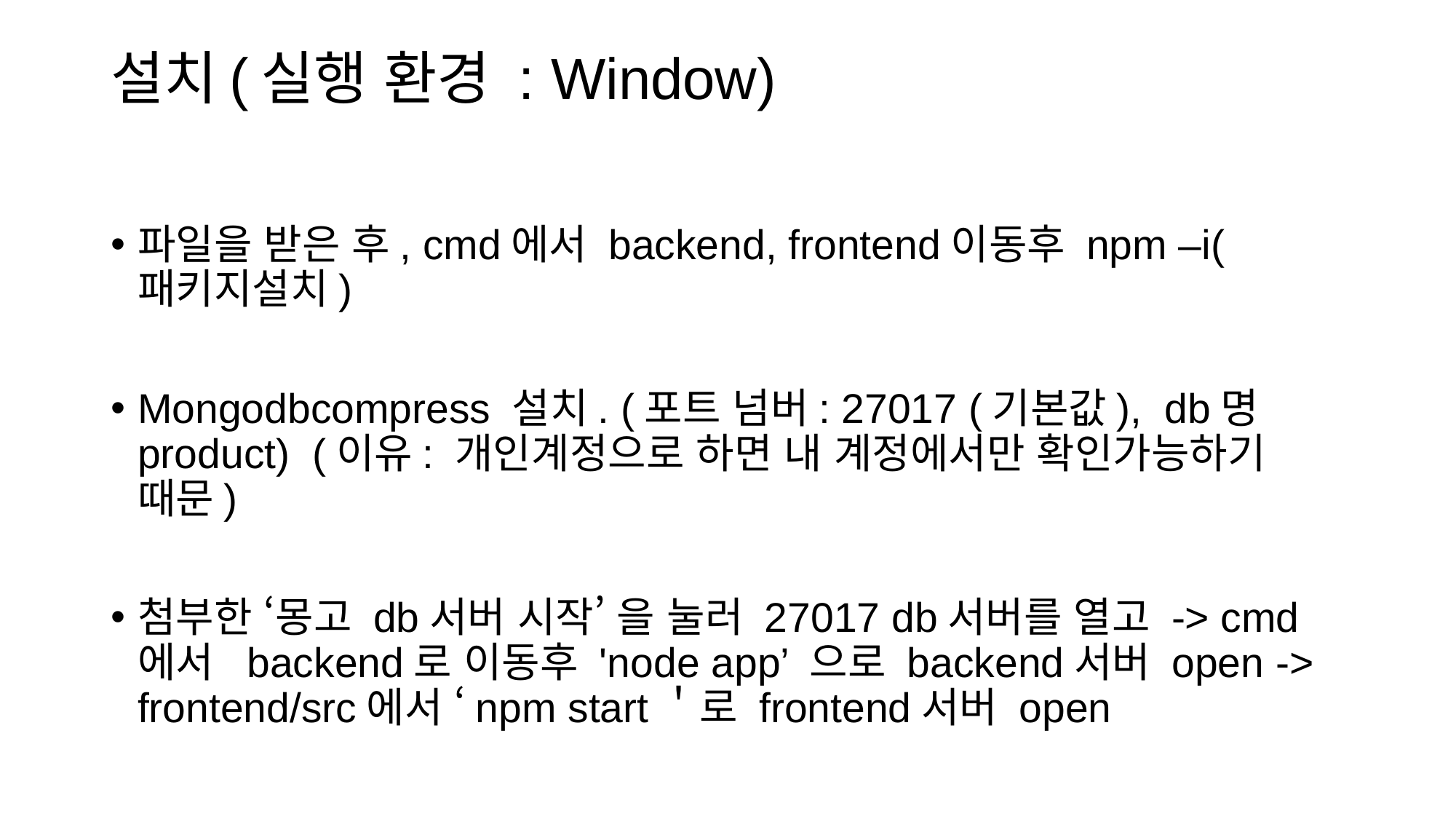

# 설치(실행 환경 : Window)
파일을 받은 후, cmd에서 backend, frontend이동후 npm –i(패키지설치)

Mongodbcompress 설치. (포트 넘버: 27017 (기본값),  db명 product)  (이유: 개인계정으로 하면 내 계정에서만 확인가능하기 때문)

첨부한 ‘몽고 db서버 시작’ 을 눌러 27017 db서버를 열고 -> cmd에서  backend로 이동후 'node app’ 으로 backend서버 open -> frontend/src에서 ‘npm start＇로 frontend서버 open